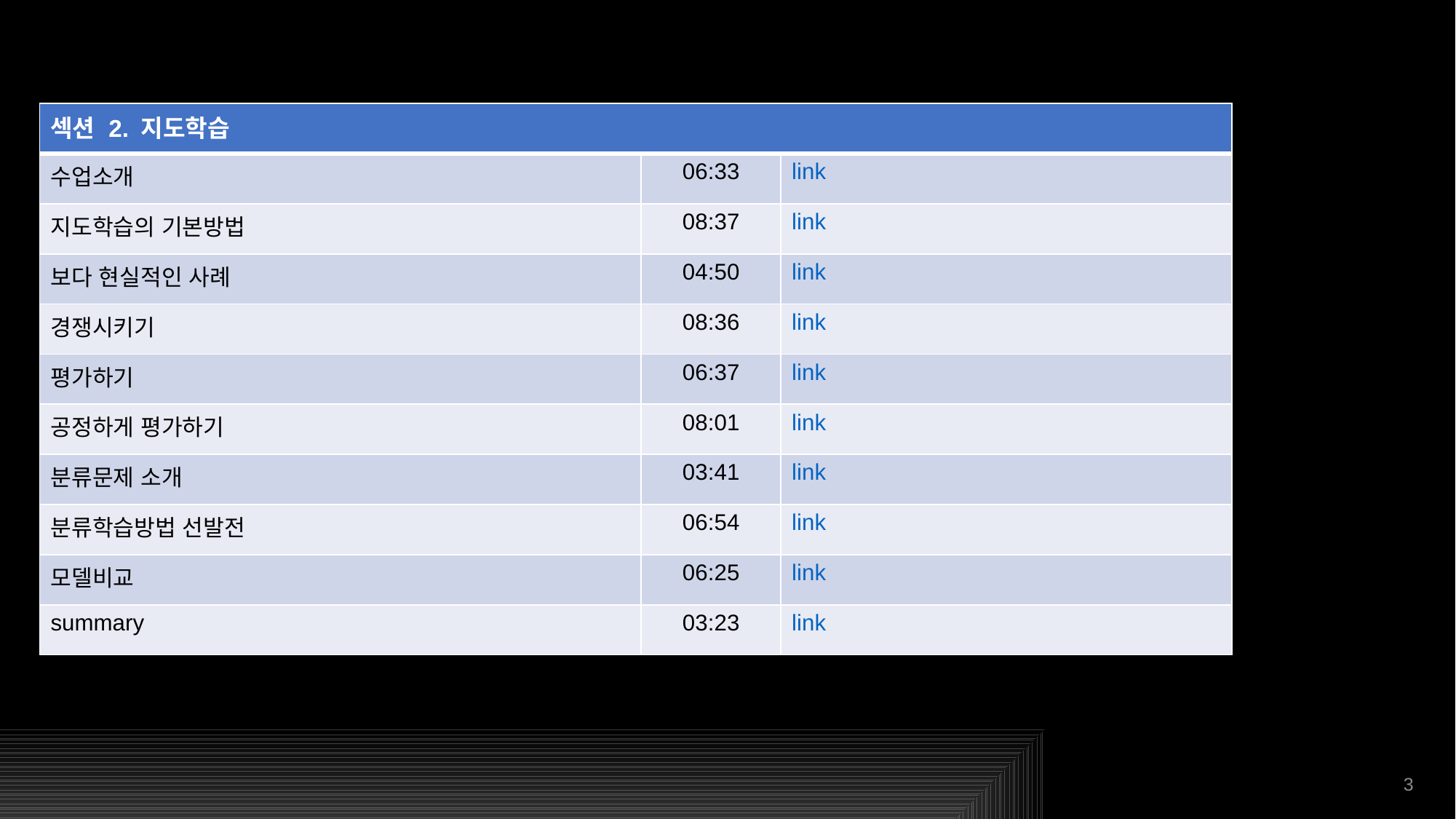

교과 과정
| 섹션 2. 지도학습 |  |  |
| --- | --- | --- |
| 수업소개 | 06:33 | link |
| 지도학습의 기본방법 | 08:37 | link |
| 보다 현실적인 사례 | 04:50 | link |
| 경쟁시키기 | 08:36 | link |
| 평가하기 | 06:37 | link |
| 공정하게 평가하기 | 08:01 | link |
| 분류문제 소개 | 03:41 | link |
| 분류학습방법 선발전 | 06:54 | link |
| 모델비교 | 06:25 | link |
| summary | 03:23 | link |
3